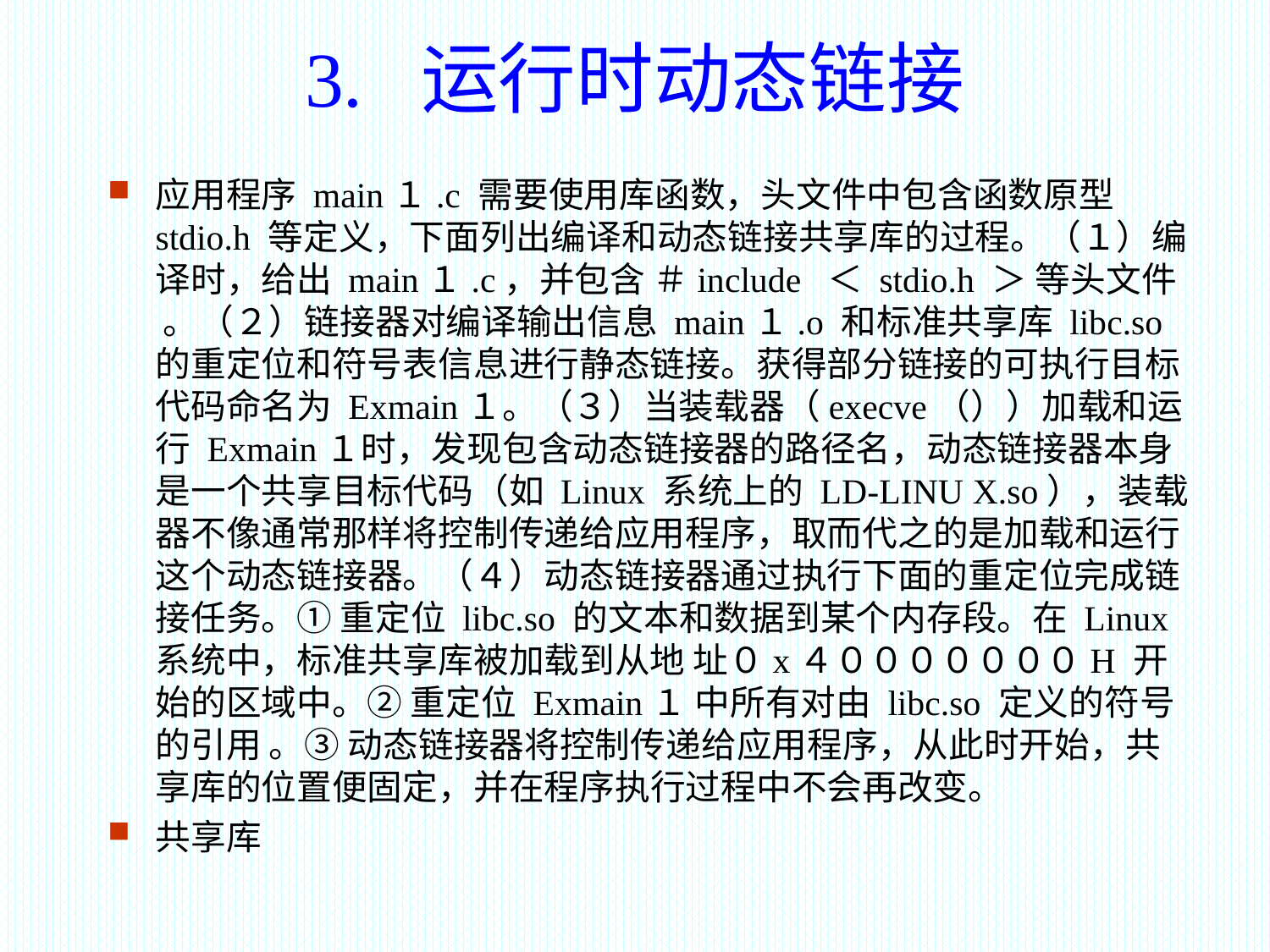

3.  运行时动态链接
应用程序 main１.c 需要使用库函数，头文件中包含函数原型 stdio.h 等定义，下面列出编译和动态链接共享库的过程。（１）编译时，给出 main１.c，并包含 ＃include  ＜ stdio.h ＞ 等头文件 。（２）链接器对编译输出信息 main１.o 和标准共享库 libc.so 的重定位和符号表信息进行静态链接。获得部分链接的可执行目标代码命名为 Exmain１。（３）当装载器（execve（））加载和运行 Exmain１时，发现包含动态链接器的路径名，动态链接器本身是一个共享目标代码（如 Linux 系统上的 LD-LINU X.so），装载器不像通常那样将控制传递给应用程序，取而代之的是加载和运行这个动态链接器。（４）动态链接器通过执行下面的重定位完成链接任务。① 重定位 libc.so 的文本和数据到某个内存段。在 Linux 系统中，标准共享库被加载到从地 址０x４０００００００H 开始的区域中。② 重定位 Exmain１ 中所有对由 libc.so 定义的符号的引用 。③ 动态链接器将控制传递给应用程序，从此时开始，共享库的位置便固定，并在程序执行过程中不会再改变。
共享库